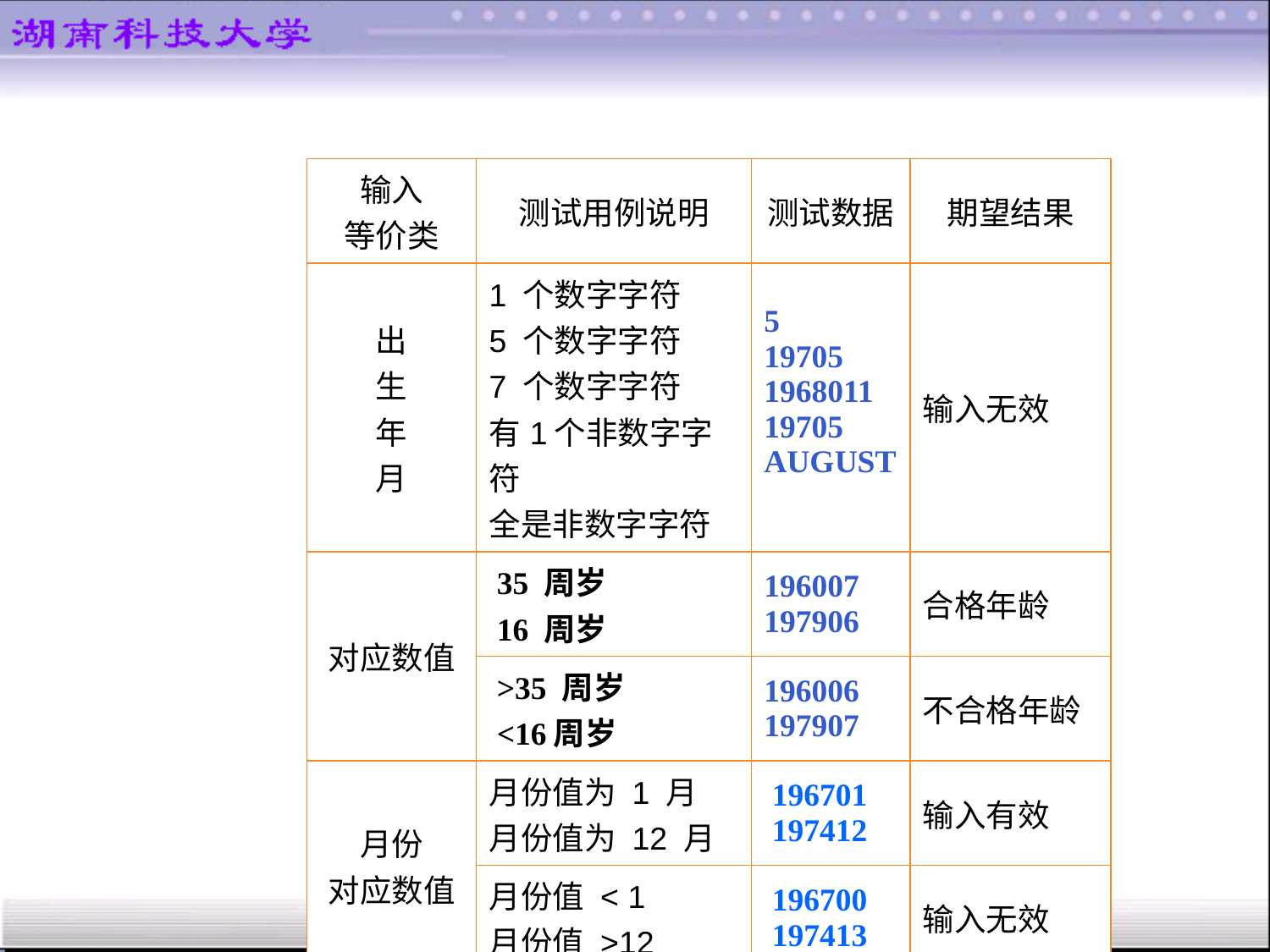

| 输入 等价类 | 测试用例说明 | 测试数据 | 期望结果 |
| --- | --- | --- | --- |
| 出 生 年 月 | 1 个数字字符 5 个数字字符 7 个数字字符 有1个非数字字符 全是非数字字符 | 5 19705 1968011 19705 AUGUST | 输入无效 |
| 对应数值 | 35 周岁 16 周岁 | 196007 197906 | 合格年龄 |
|  | >35 周岁 <16周岁 | 196006 197907 | 不合格年龄 |
| 月份 对应数值 | 月份值为 1 月 月份值为 12 月 | 196701 197412 | 输入有效 |
|  | 月份值 < 1 月份值 >12 | 196700 197413 | 输入无效 |